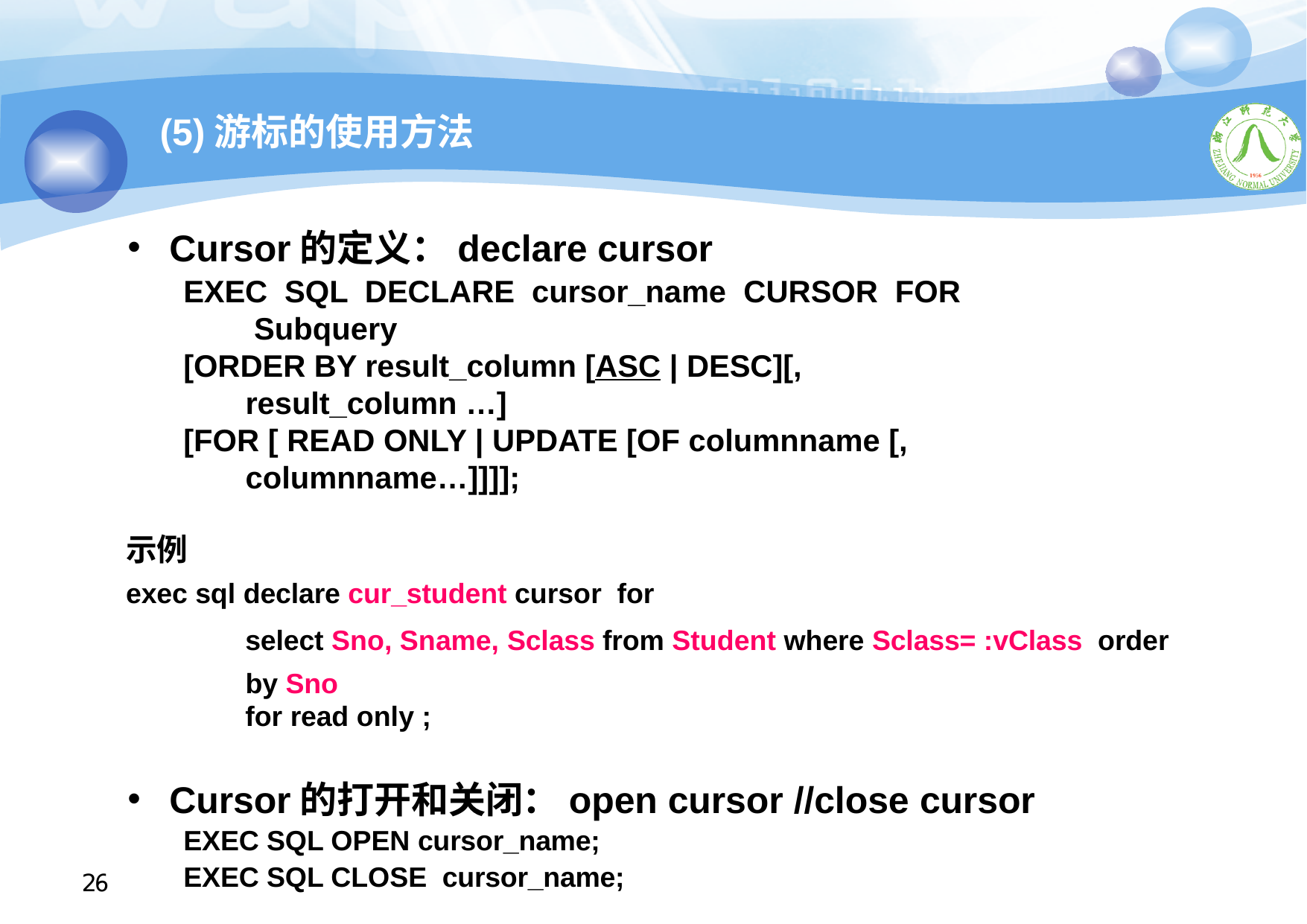

# (5)游标的使用方法
Cursor的定义：declare cursor
EXEC  SQL  DECLARE  cursor_name  CURSOR  FOR  Subquery
[ORDER BY result_column [ASC | DESC][, result_column …]
[FOR [ READ ONLY | UPDATE [OF columnname [, columnname…]]]];

示例
exec sql declare cur_student cursor for
select Sno, Sname, Sclass from Student where Sclass= :vClass  order by Sno
for read only ;

Cursor的打开和关闭：open cursor //close cursor
EXEC SQL OPEN cursor_name;
EXEC SQL CLOSE cursor_name;
26